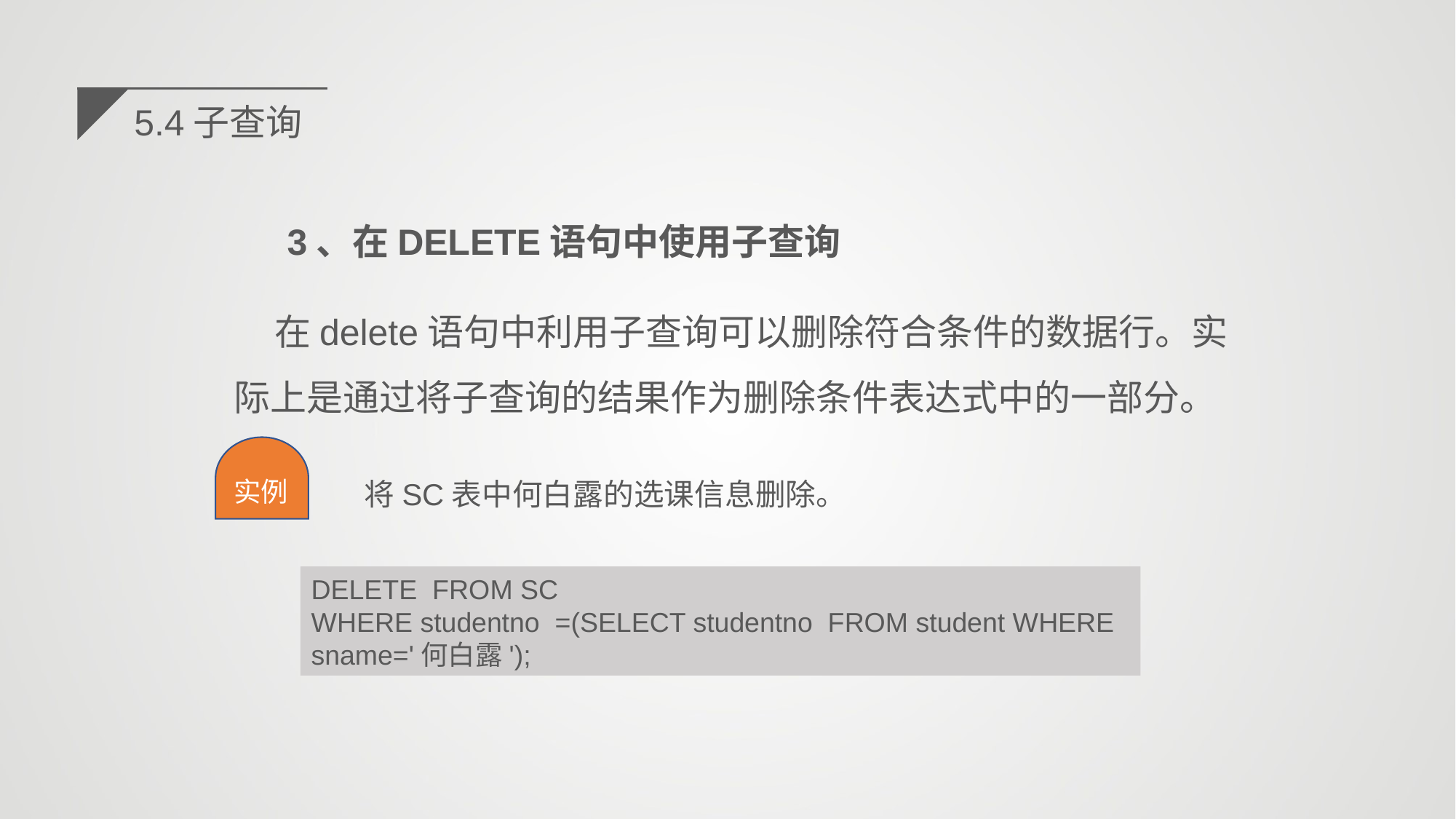

5.4子查询

3、在DELETE语句中使用子查询
     在delete语句中利用子查询可以删除符合条件的数据行。实际上是通过将子查询的结果作为删除条件表达式中的一部分。

      将SC表中何白露的选课信息删除。
实例
DELETE  FROM SC
WHERE studentno  =(SELECT studentno  FROM student WHERE sname='何白露');